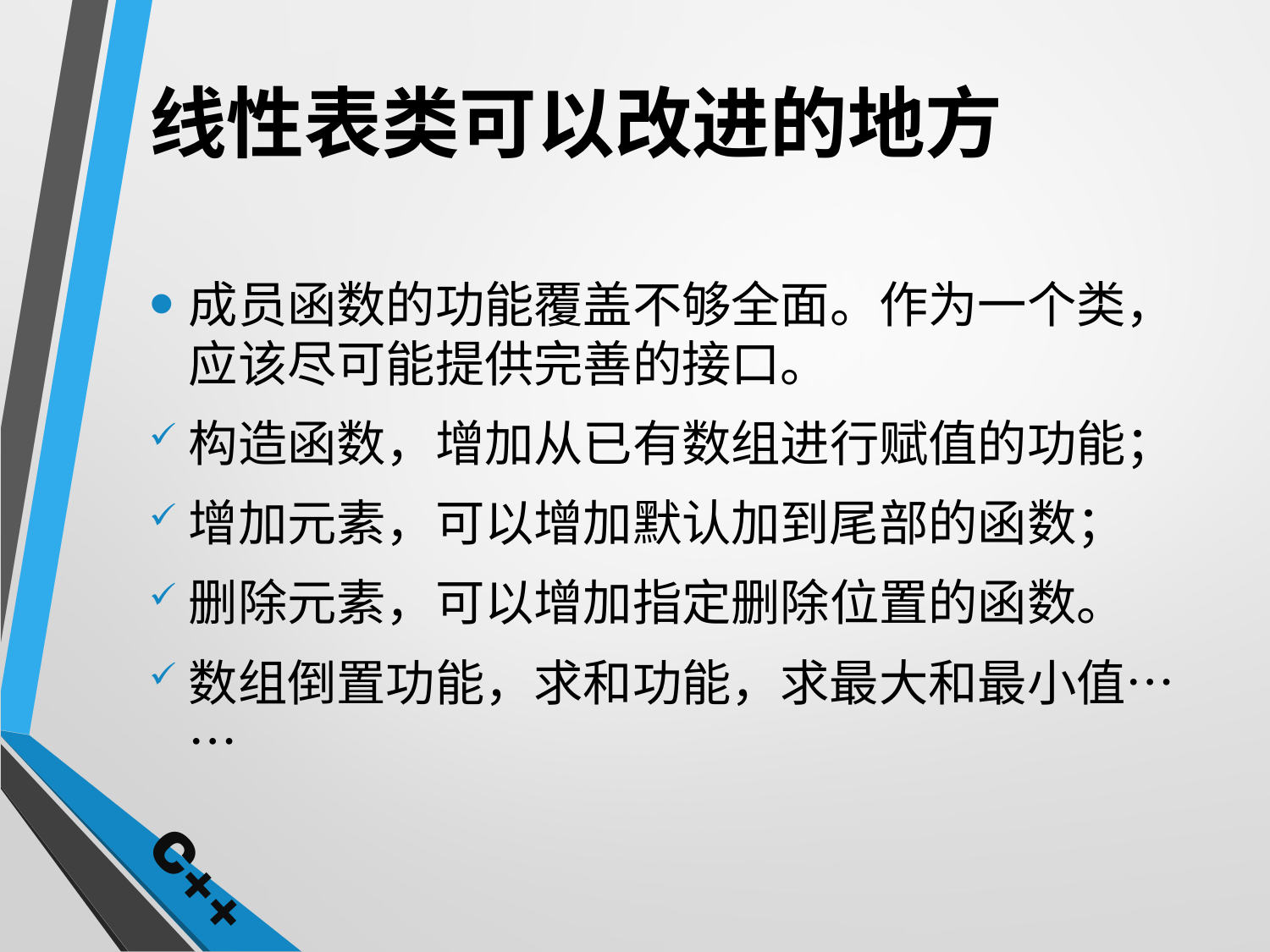

# 线性表类可以改进的地方
成员函数的功能覆盖不够全面。作为一个类，应该尽可能提供完善的接口。
构造函数，增加从已有数组进行赋值的功能；
增加元素，可以增加默认加到尾部的函数；
删除元素，可以增加指定删除位置的函数。
数组倒置功能，求和功能，求最大和最小值……